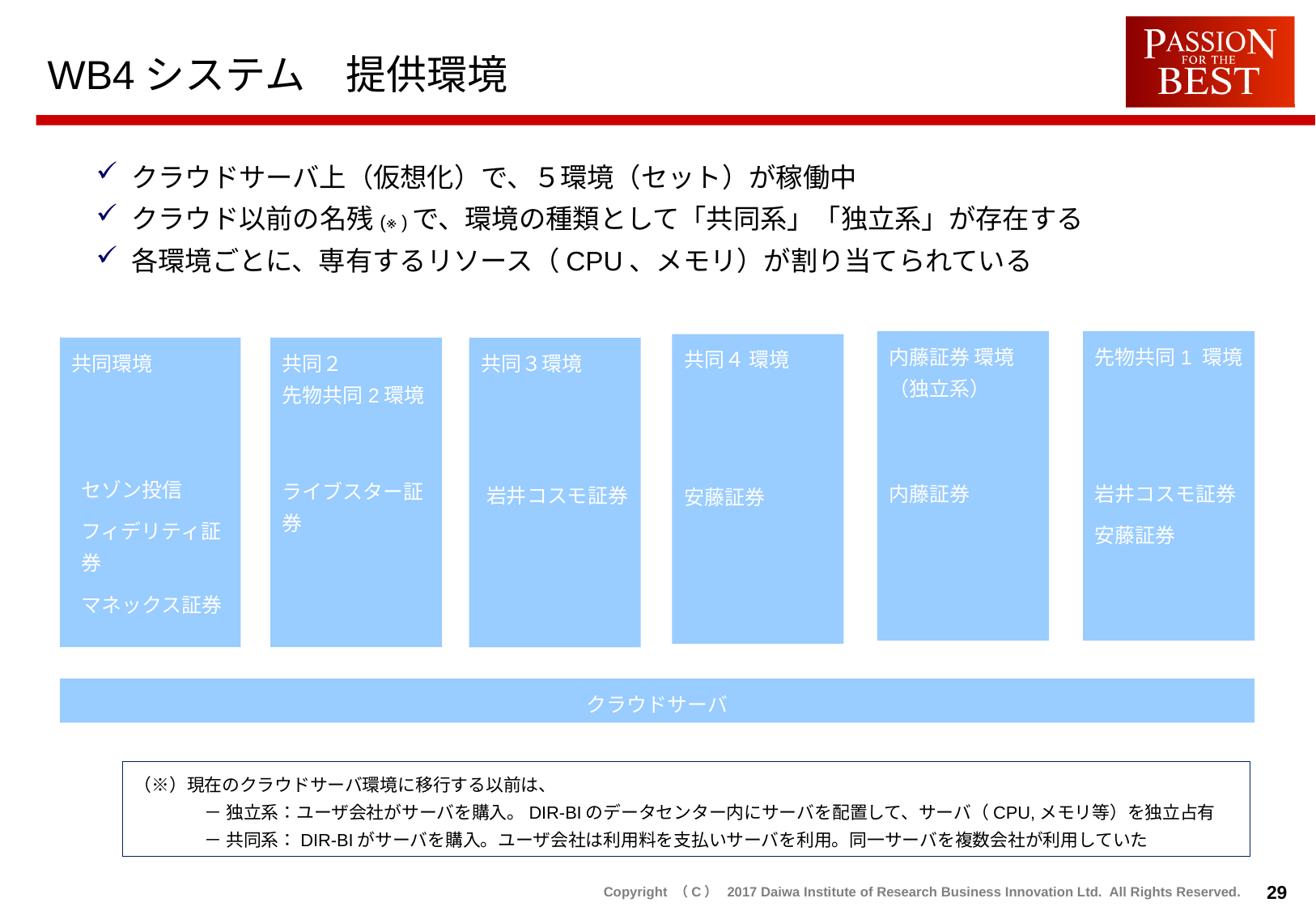

WB4システム　提供環境
クラウドサーバ上（仮想化）で、５環境（セット）が稼働中
クラウド以前の名残(※)で、環境の種類として「共同系」「独立系」が存在する
各環境ごとに、専有するリソース（CPU、メモリ）が割り当てられている
先物共同1 環境
内藤証券 環境
（独立系）
共同４ 環境
共同環境
共同２
先物共同2環境
共同３環境
セゾン投信
フィデリティ証券
マネックス証券
ライブスター証券
岩井コスモ証券
安藤証券
内藤証券
岩井コスモ証券
安藤証券
クラウドサーバ
（※）現在のクラウドサーバ環境に移行する以前は、
　　　　－ 独立系：ユーザ会社がサーバを購入。DIR-BIのデータセンター内にサーバを配置して、サーバ（CPU,メモリ等）を独立占有
　　　　－ 共同系：DIR-BIがサーバを購入。ユーザ会社は利用料を支払いサーバを利用。同一サーバを複数会社が利用していた